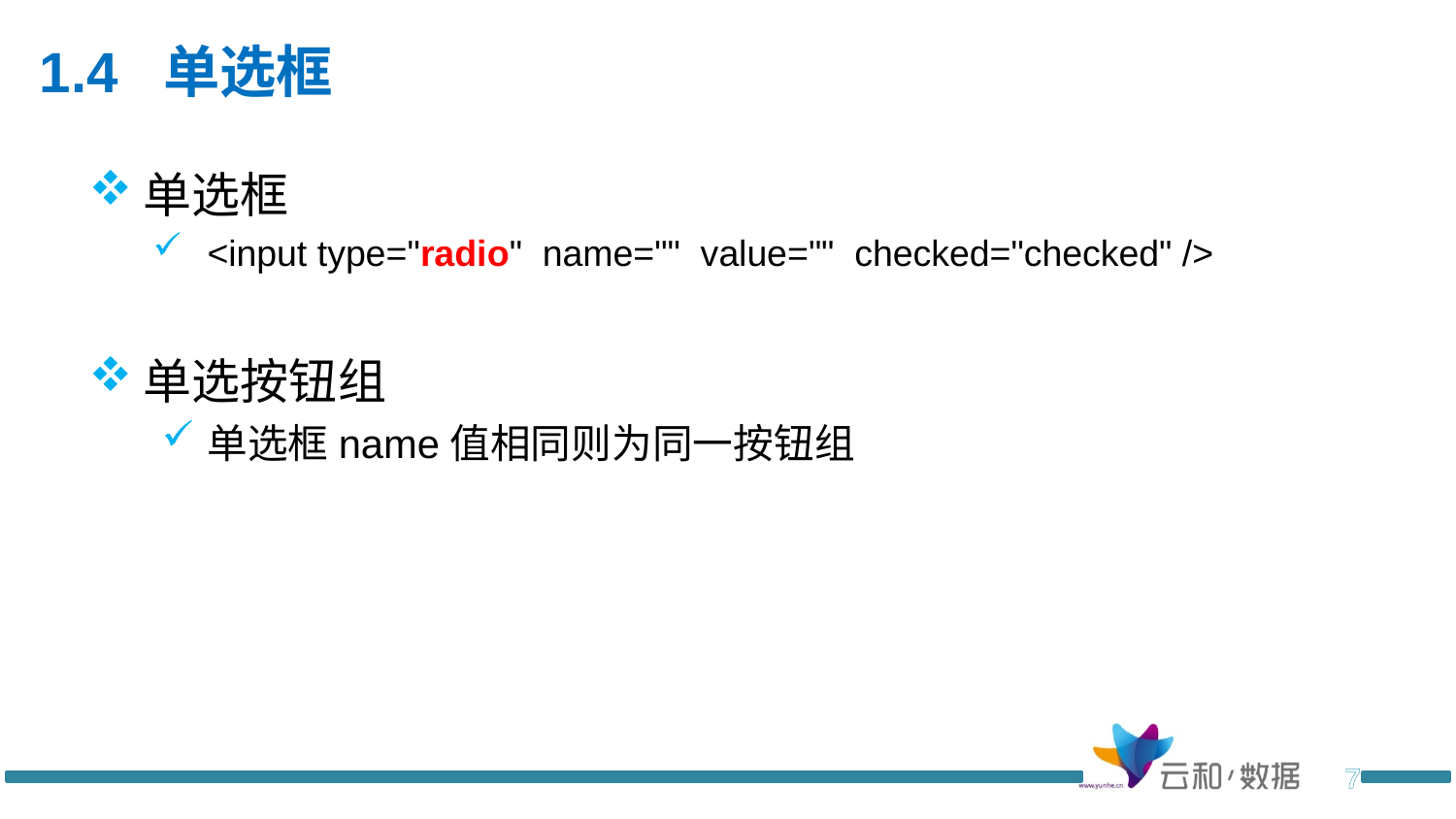

# 1.4  单选框
单选框
<input type="radio"  name=""  value=""  checked="checked" />

单选按钮组
单选框name值相同则为同一按钮组

7